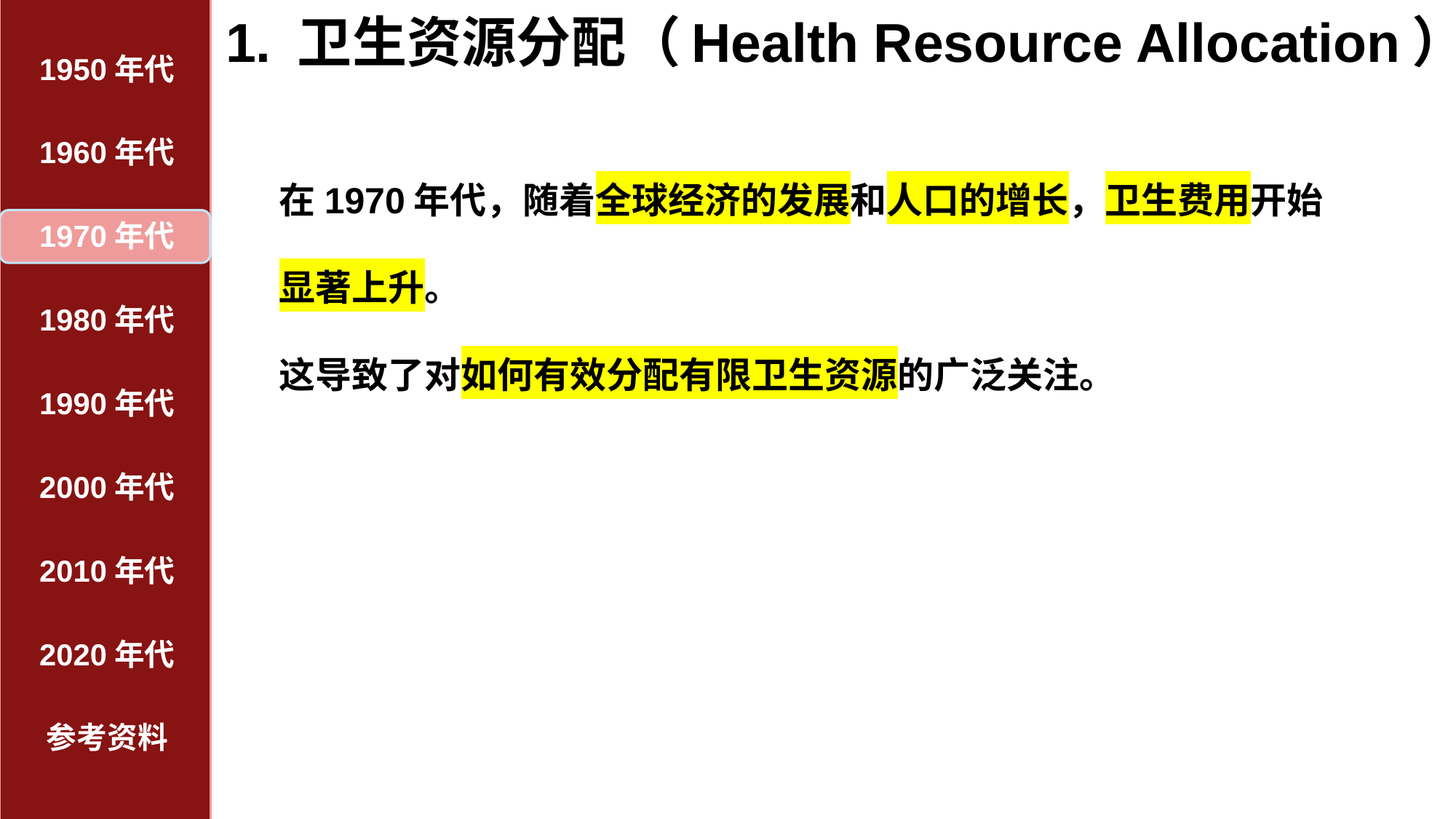

# 1. 卫生资源分配（Health Resource Allocation）：

1950年代
1960年代
在1970年代，随着全球经济的发展和人口的增长，卫生费用开始显著上升。
这导致了对如何有效分配有限卫生资源的广泛关注。

1970年代
1980年代

1990年代

2000年代
2010年代
2020年代
参考资料